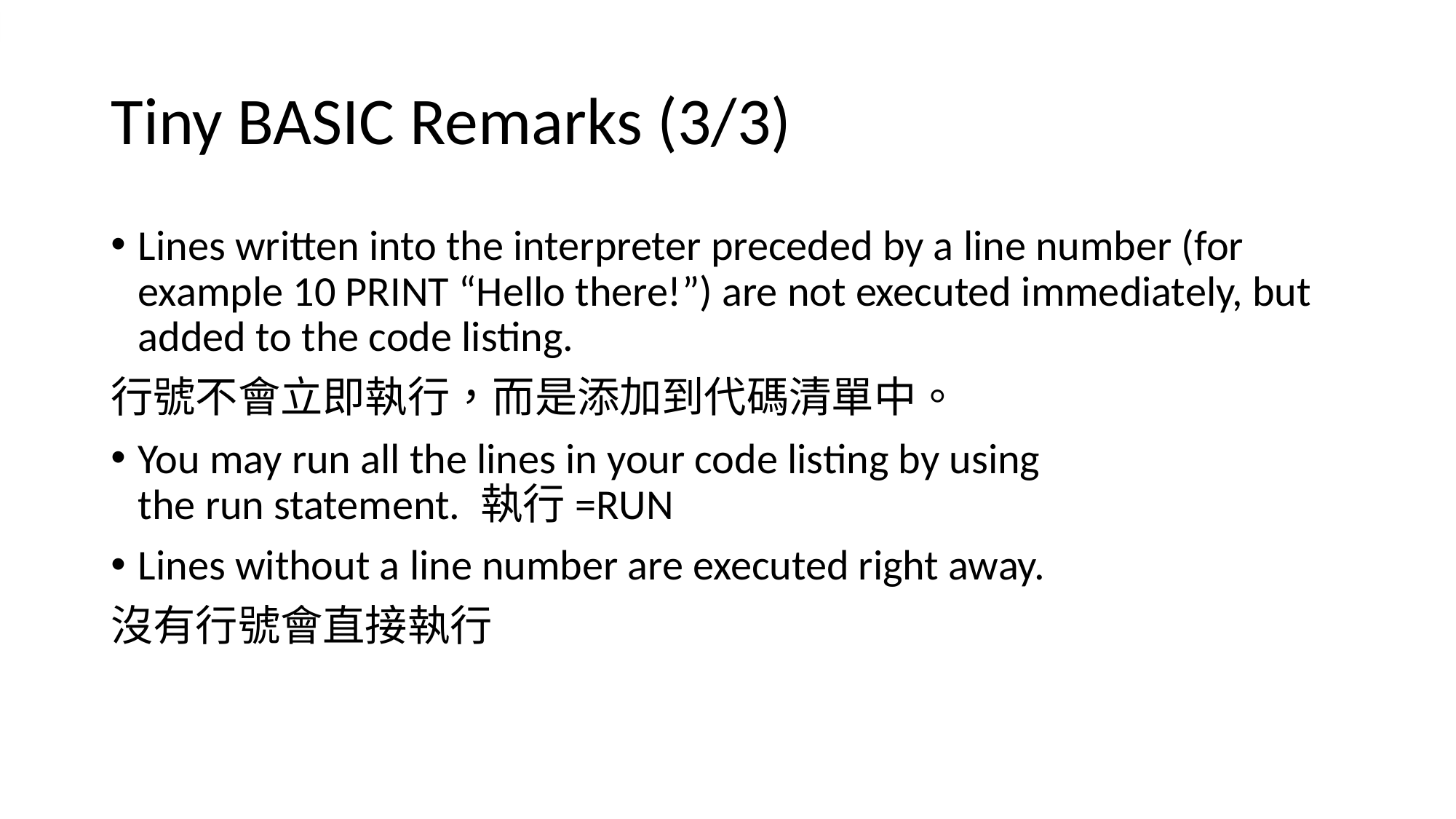

# Tiny BASIC Remarks (3/3)
Lines written into the interpreter preceded by a line number (for example 10 PRINT “Hello there!”) are not executed immediately, but added to the code listing.
行號不會立即執行，而是添加到代碼清單中。
You may run all the lines in your code listing by using the run statement. 執行=RUN
Lines without a line number are executed right away.
沒有行號會直接執行